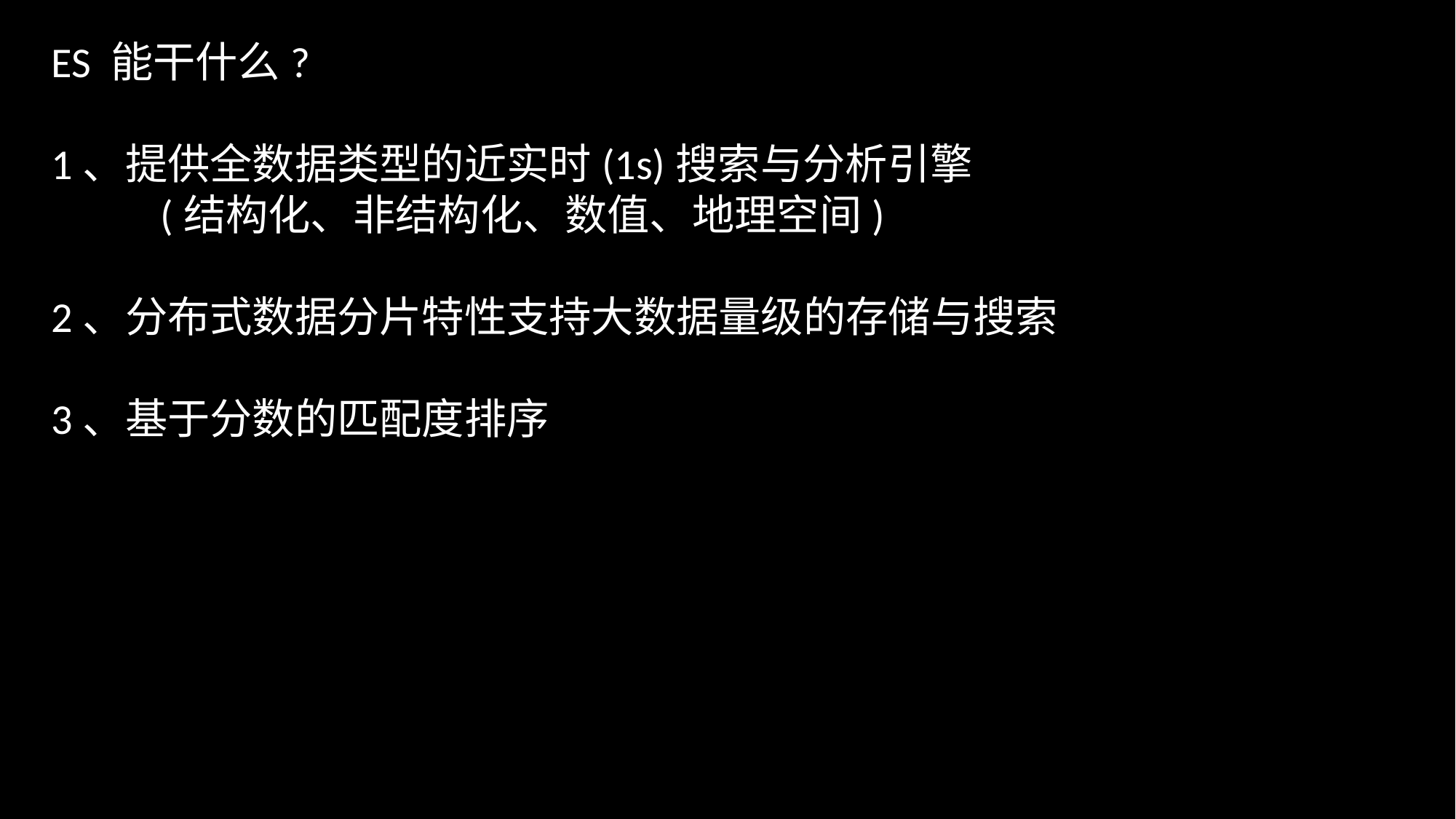

ES 能干什么?

1、提供全数据类型的近实时(1s)搜索与分析引擎
	(结构化、非结构化、数值、地理空间)

2、分布式数据分片特性支持大数据量级的存储与搜索

3、基于分数的匹配度排序